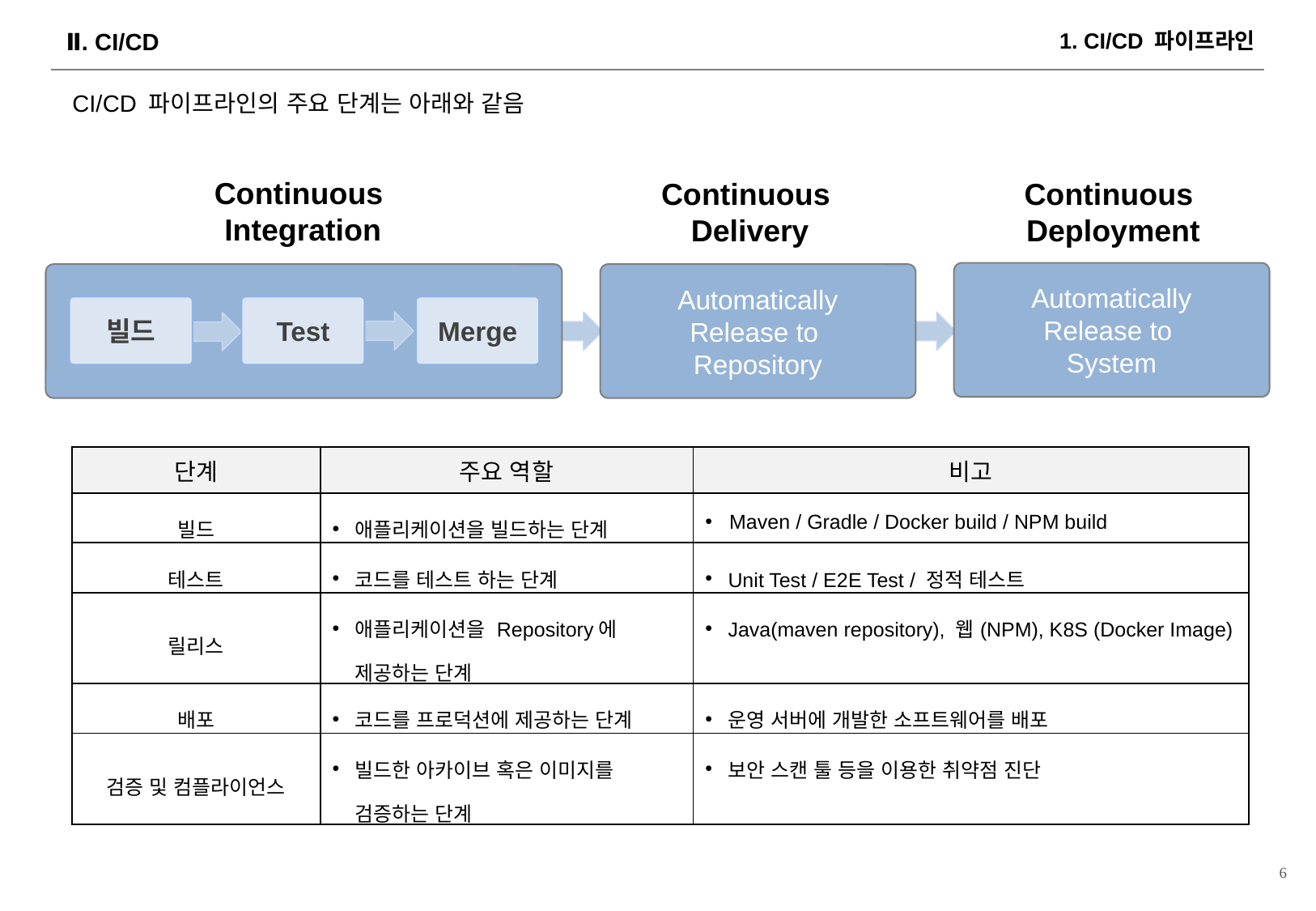

1. CI/CD 파이프라인
# Ⅱ. CI/CD

CI/CD 파이프라인의 주요 단계는 아래와 같음
Continuous
Integration
Continuous
Deployment
Continuous
Delivery
Automatically
Release to
System

Automatically
Release to
Repository
빌드
Test
Merge

| 단계 | 주요 역할 | 비고 |
| --- | --- | --- |
| 빌드 | 애플리케이션을 빌드하는 단계 | Maven / Gradle / Docker build / NPM build |
| 테스트 | 코드를 테스트 하는 단계 | Unit Test / E2E Test / 정적 테스트 |
| 릴리스 | 애플리케이션을 Repository에 제공하는 단계 | Java(maven repository), 웹(NPM), K8S (Docker Image) |
| 배포 | 코드를 프로덕션에 제공하는 단계 | 운영 서버에 개발한 소프트웨어를 배포 |
| 검증 및 컴플라이언스 | 빌드한 아카이브 혹은 이미지를 검증하는 단계 | 보안 스캔 툴 등을 이용한 취약점 진단 |
6